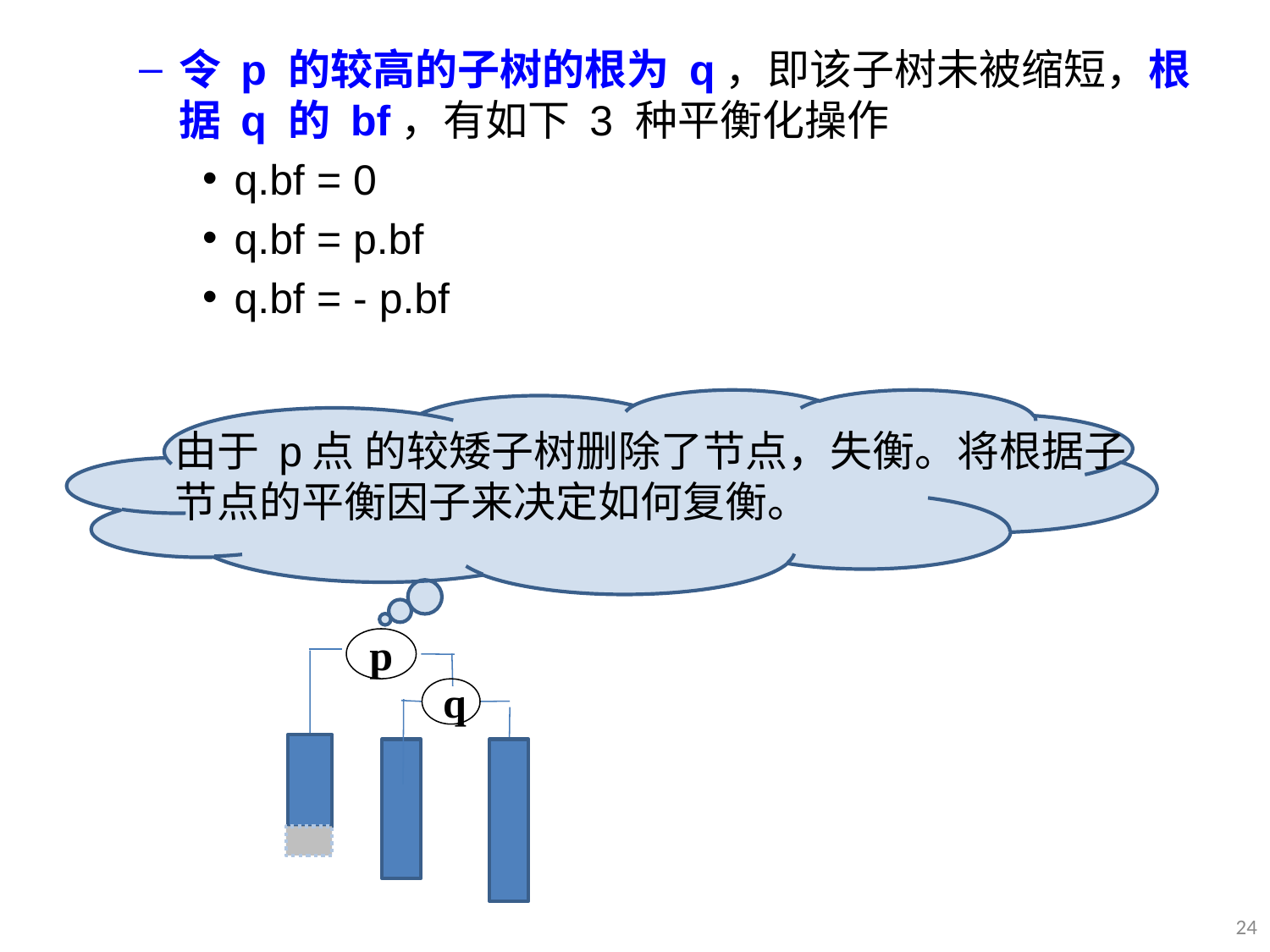

令 p 的较高的子树的根为 q，即该子树未被缩短，根据 q 的 bf，有如下 3 种平衡化操作
q.bf = 0
q.bf = p.bf
q.bf = - p.bf

由于 p点 的较矮子树删除了节点，失衡。将根据子节点的平衡因子来决定如何复衡。
p
q
Y

24